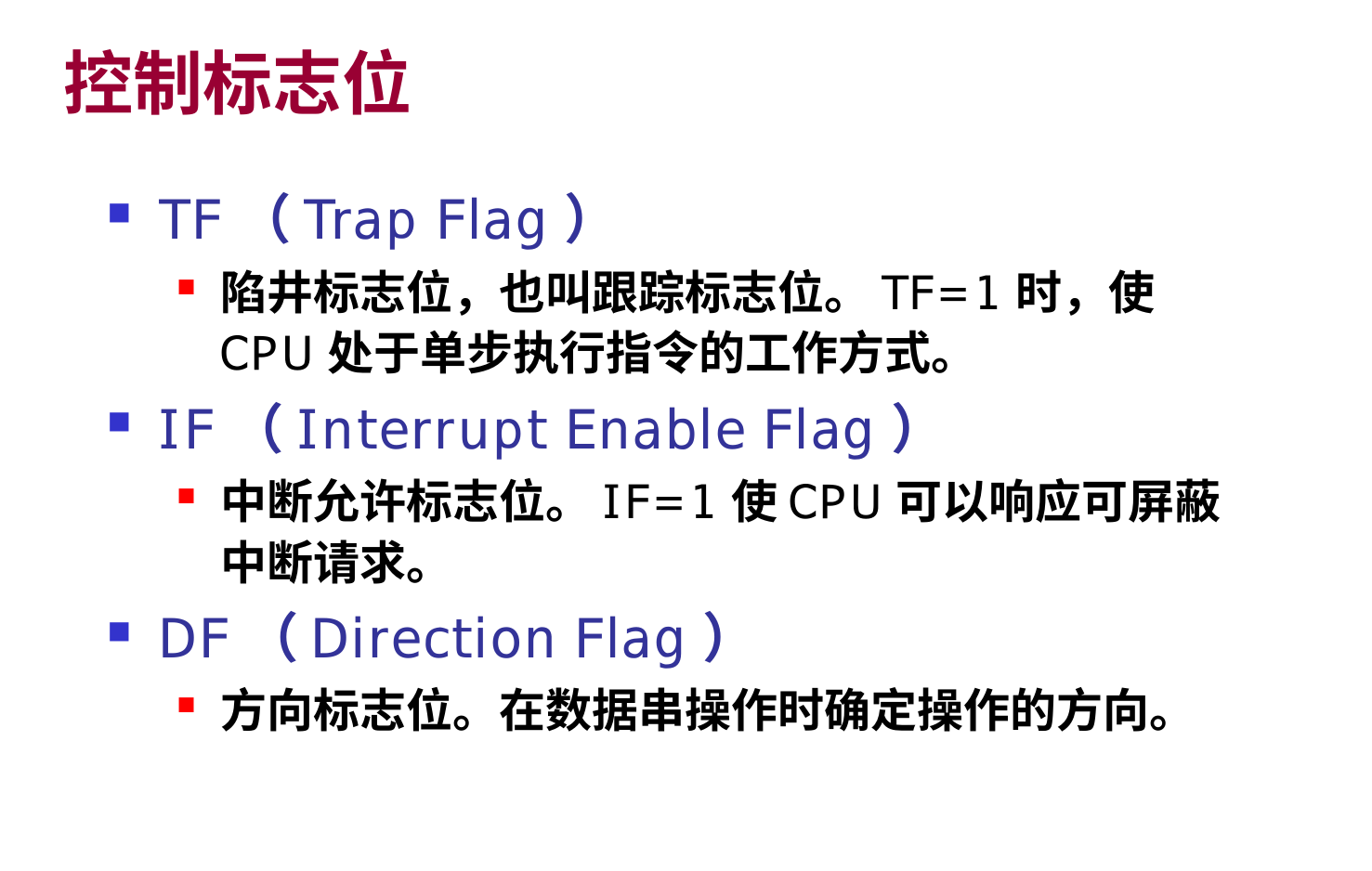

# 控制标志位
TF（Trap Flag）
陷井标志位，也叫跟踪标志位。TF=1时，使CPU处于单步执行指令的工作方式。
IF（Interrupt Enable Flag）
中断允许标志位。IF=1使CPU可以响应可屏蔽中断请求。
DF（Direction Flag）
方向标志位。在数据串操作时确定操作的方向。
50